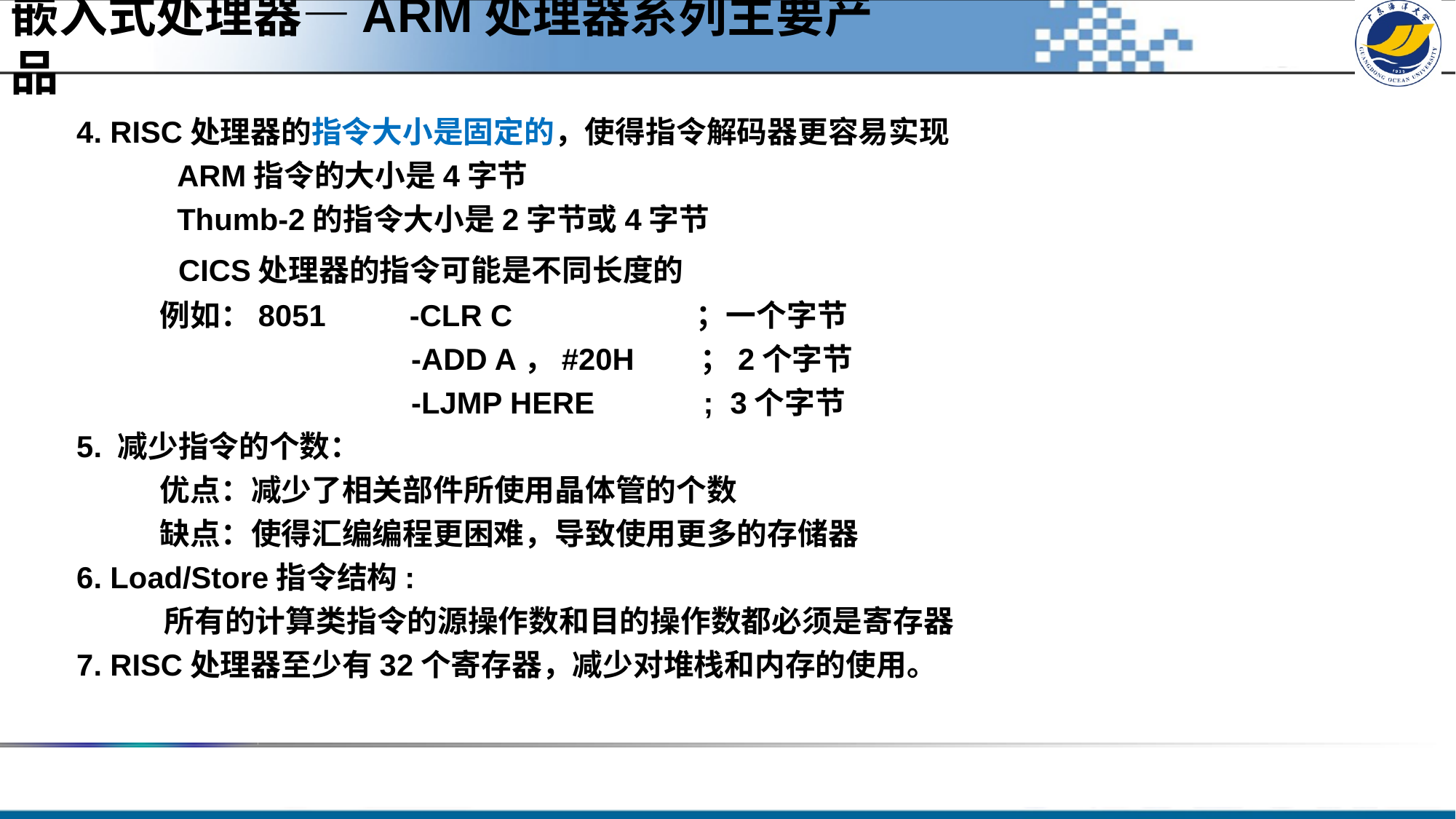

嵌入式处理器—ARM处理器系列主要产品
4. RISC处理器的指令大小是固定的，使得指令解码器更容易实现
            ARM指令的大小是4字节
            Thumb-2的指令大小是2字节或4字节
          CICS处理器的指令可能是不同长度的
           例如：8051          -CLR C                     ；一个字节
                                        -ADD A，#20H       ；2个字节
                                        -LJMP HERE             ;  3个字节
5. 减少指令的个数：
           优点：减少了相关部件所使用晶体管的个数
           缺点：使得汇编编程更困难，导致使用更多的存储器
6. Load/Store指令结构:
               所有的计算类指令的源操作数和目的操作数都必须是寄存器
7. RISC处理器至少有32个寄存器，减少对堆栈和内存的使用。

54